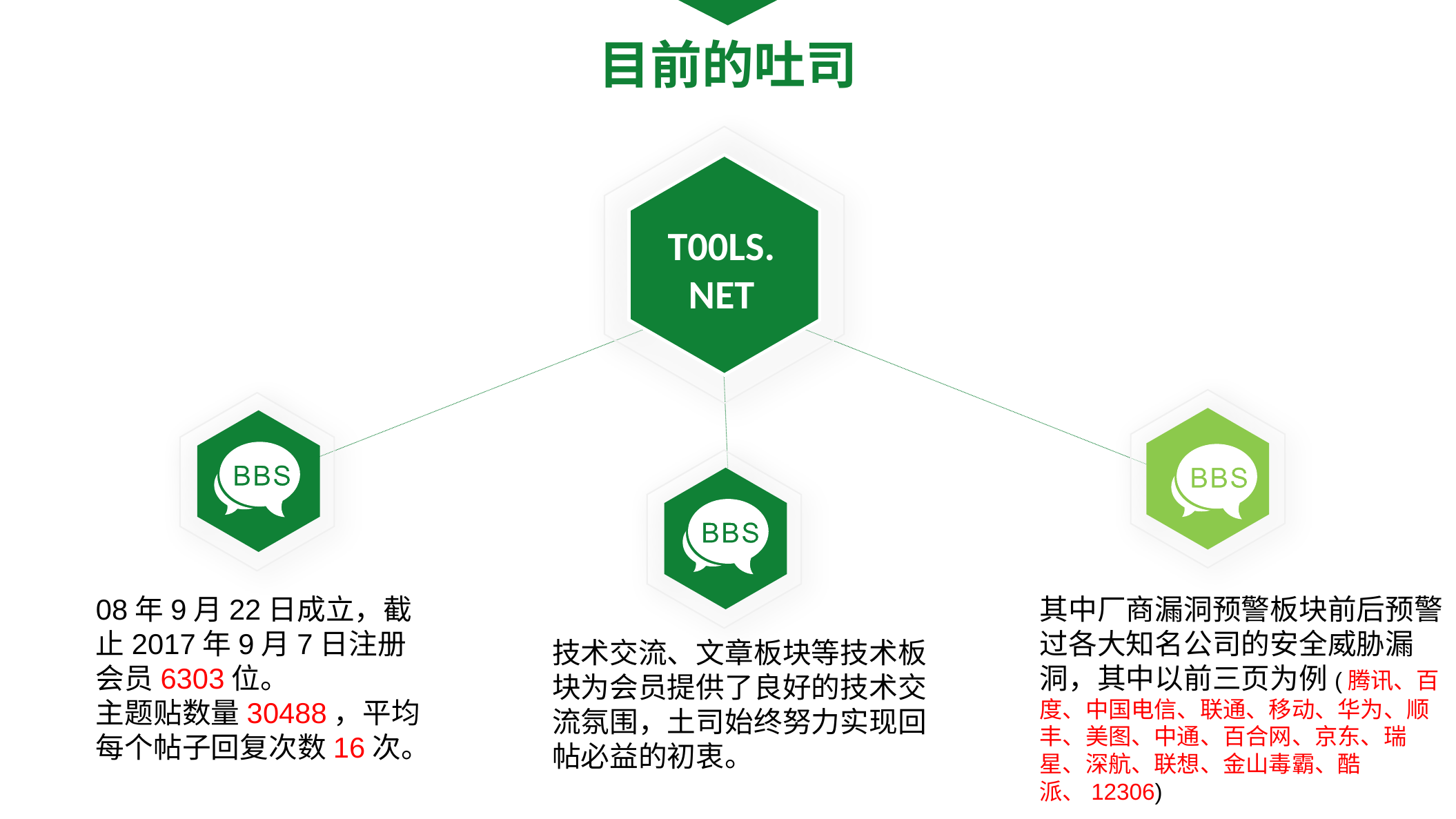

目前的吐司

T00LS.NET

08年9月22日成立，截止2017年9月7日注册会员6303位。
主题贴数量30488，平均每个帖子回复次数16次。
其中厂商漏洞预警板块前后预警过各大知名公司的安全威胁漏洞，其中以前三页为例(腾讯、百度、中国电信、联通、移动、华为、顺丰、美图、中通、百合网、京东、瑞星、深航、联想、金山毒霸、酷派、12306)
技术交流、文章板块等技术板块为会员提供了良好的技术交流氛围，土司始终努力实现回帖必益的初衷。